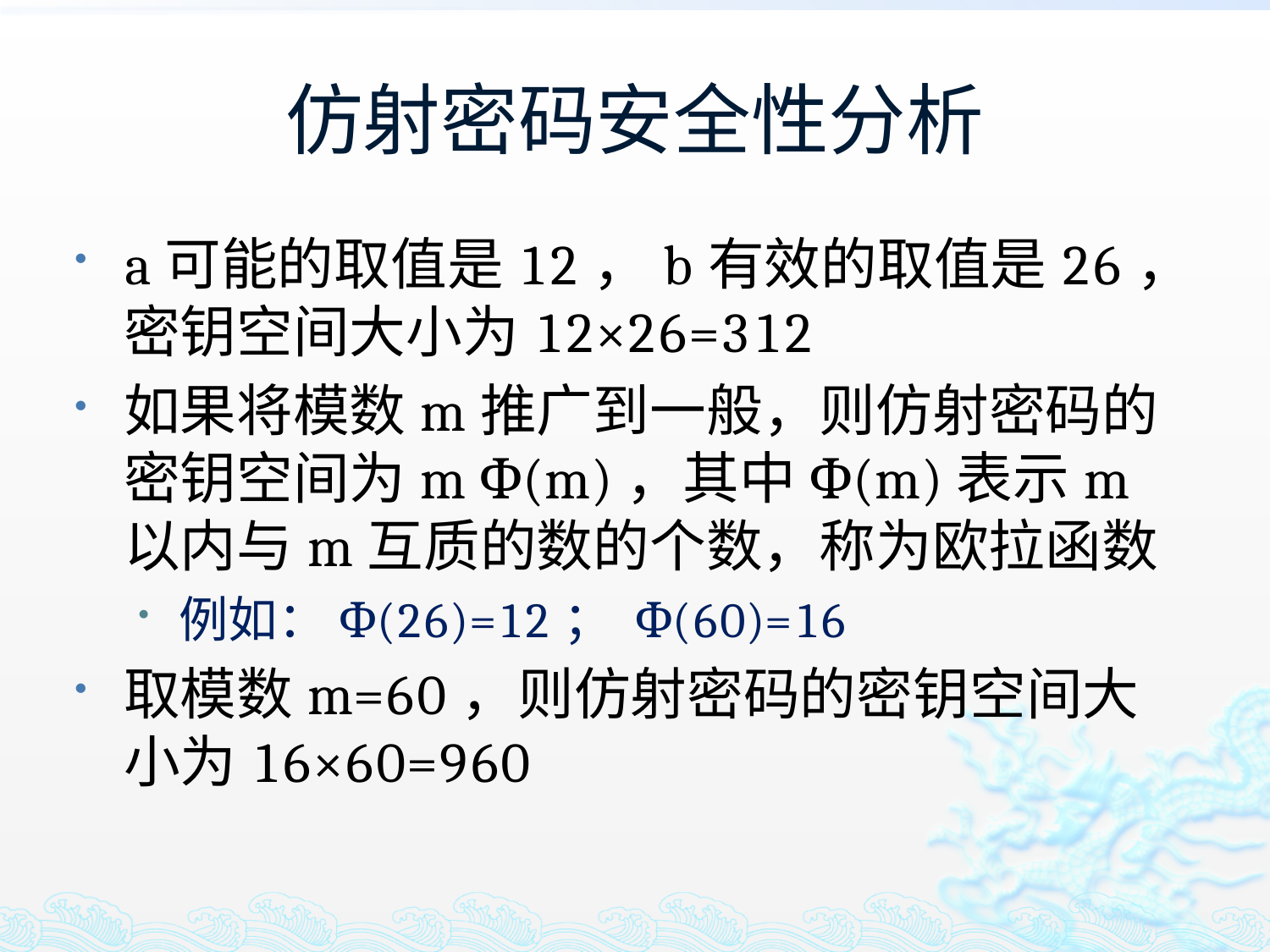

# 仿射密码安全性分析
a可能的取值是12，b有效的取值是26，密钥空间大小为12×26=312
如果将模数m推广到一般，则仿射密码的密钥空间为m Φ(m)，其中Φ(m)表示m以内与m互质的数的个数，称为欧拉函数
例如：Φ(26)=12； Φ(60)=16
取模数m=60，则仿射密码的密钥空间大小为16×60=960